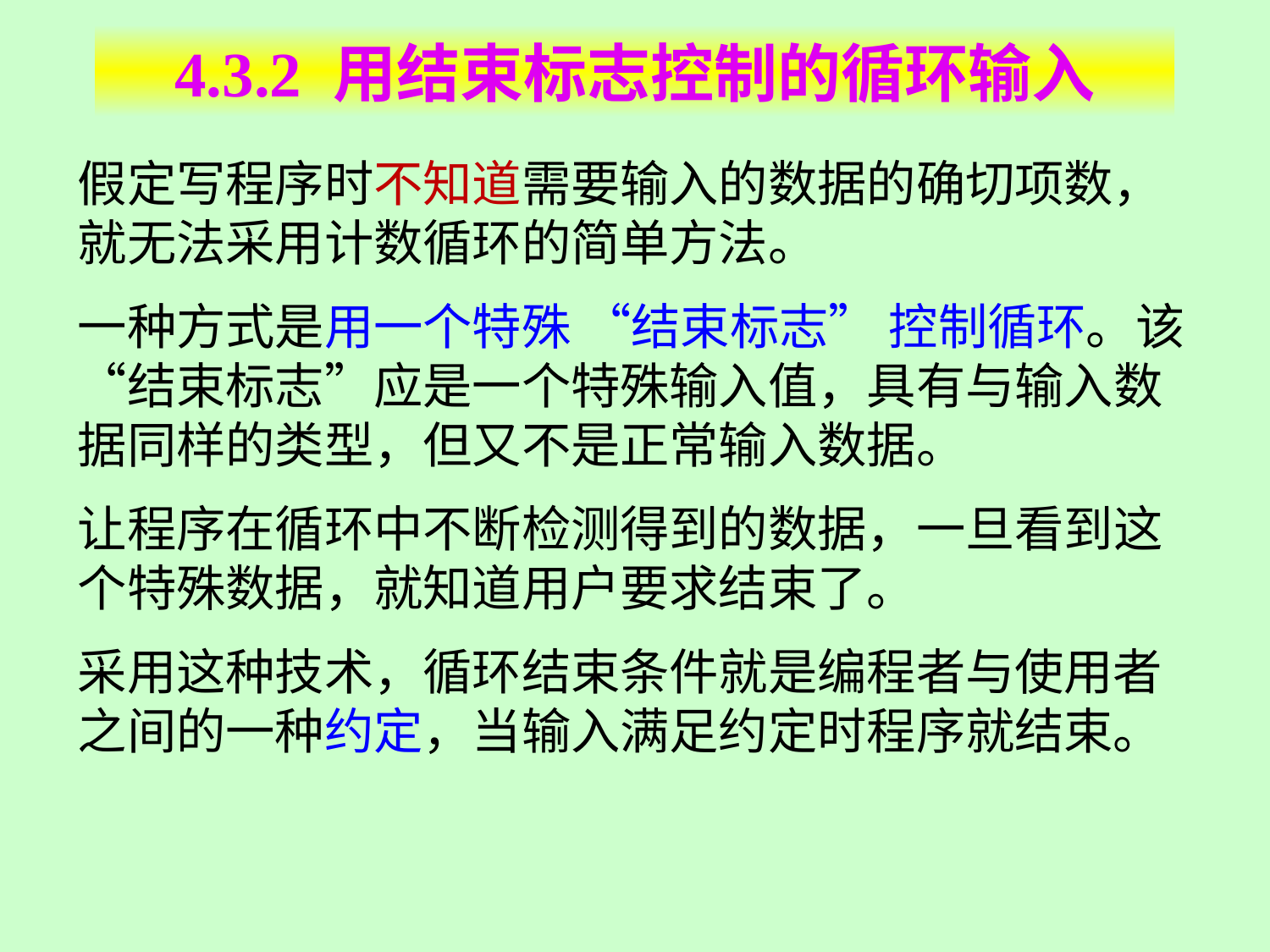

# 4.3.2 用结束标志控制的循环输入
假定写程序时不知道需要输入的数据的确切项数，就无法采用计数循环的简单方法。
一种方式是用一个特殊 “结束标志” 控制循环。该“结束标志”应是一个特殊输入值，具有与输入数据同样的类型，但又不是正常输入数据。
让程序在循环中不断检测得到的数据，一旦看到这个特殊数据，就知道用户要求结束了。
采用这种技术，循环结束条件就是编程者与使用者之间的一种约定，当输入满足约定时程序就结束。
61